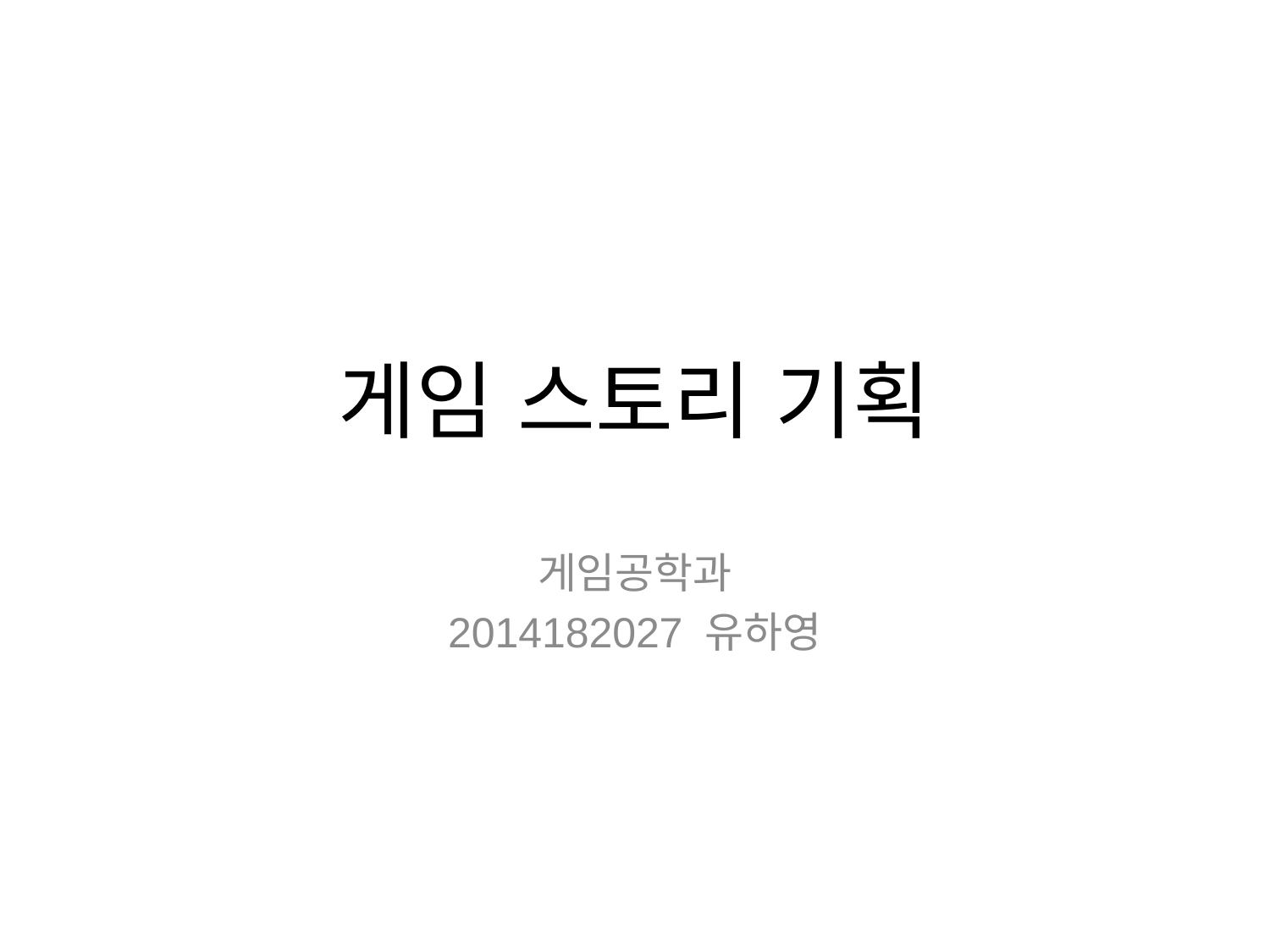

# 게임 스토리 기획
게임공학과
2014182027 유하영